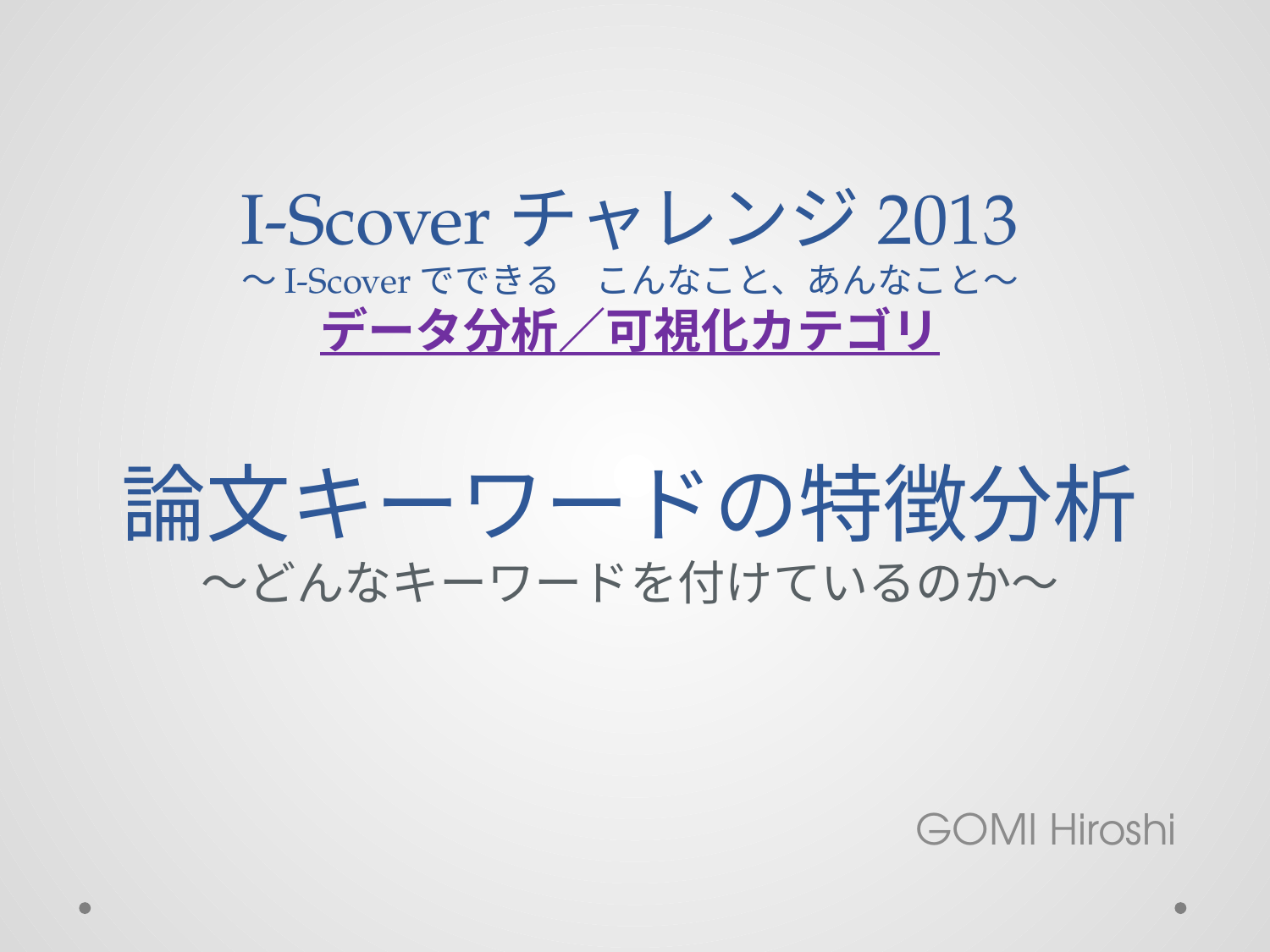

# I-Scoverチャレンジ2013 ～I-Scoverでできる　こんなこと、あんなこと～ データ分析／可視化カテゴリ 論文キーワードの特徴分析 ～どんなキーワードを付けているのか～
GOMI Hiroshi